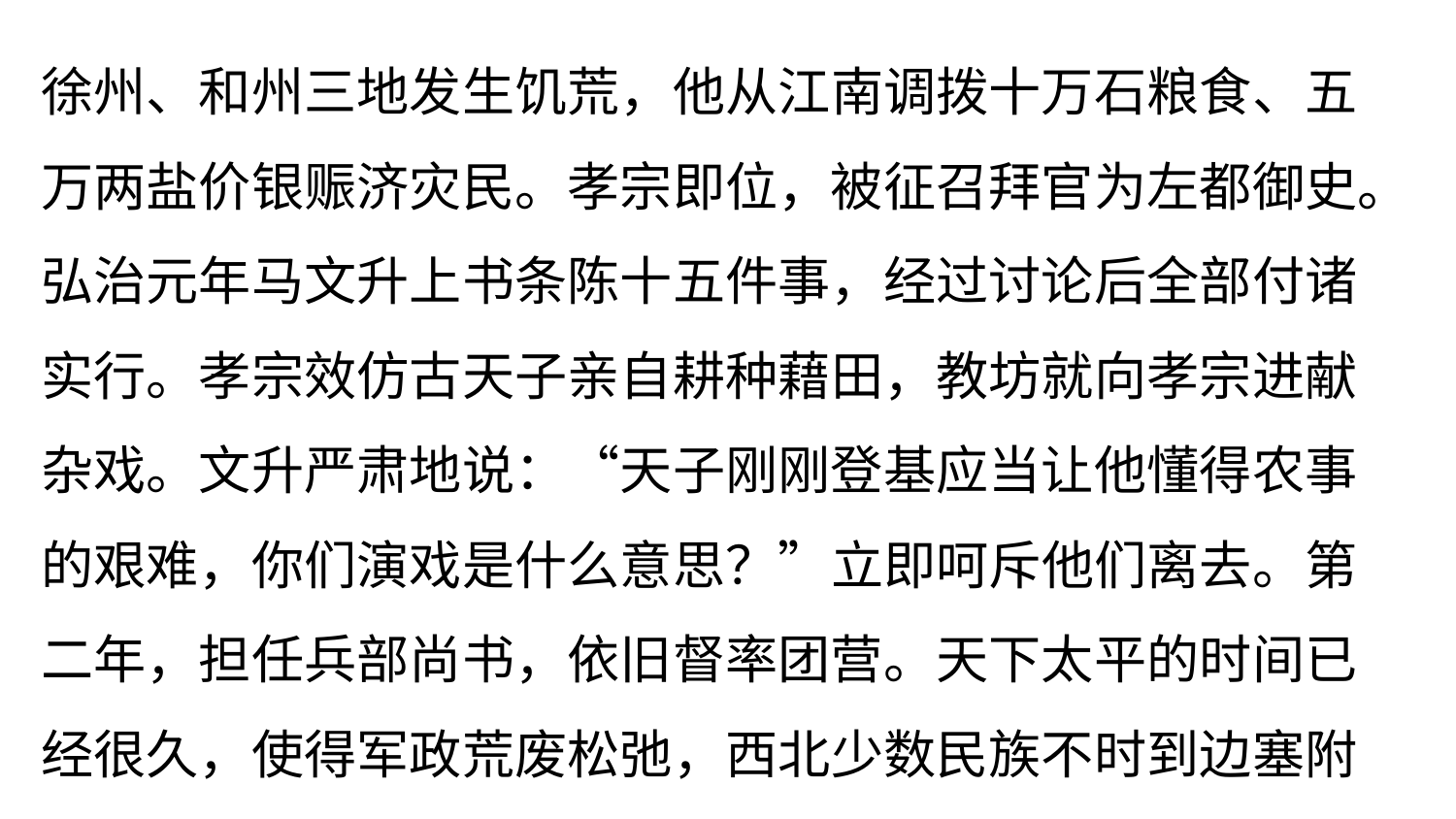

徐州、和州三地发生饥荒，他从江南调拨十万石粮食、五万两盐价银赈济灾民。孝宗即位，被征召拜官为左都御史。弘治元年马文升上书条陈十五件事，经过讨论后全部付诸实行。孝宗效仿古天子亲自耕种藉田，教坊就向孝宗进献杂戏。文升严肃地说：“天子刚刚登基应当让他懂得农事的艰难，你们演戏是什么意思？”立即呵斥他们离去。第二年，担任兵部尚书，依旧督率团营。天下太平的时间已经很久，使得军政荒废松弛，西北少数民族不时到边塞附近窥伺。